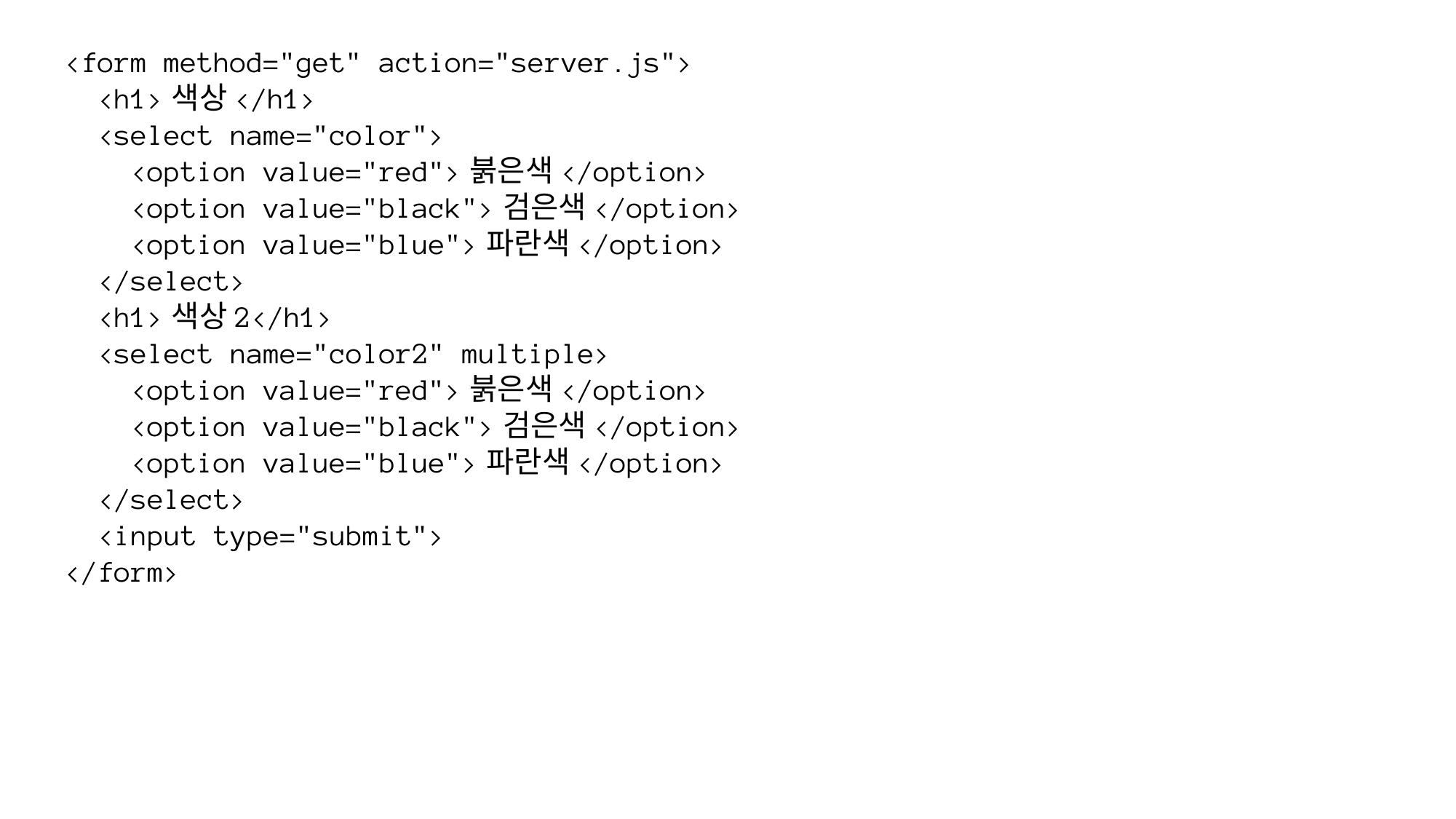

<form method="get" action="server.js">
  <h1>색상</h1>
  <select name="color">
    <option value="red">붉은색</option>
    <option value="black">검은색</option>
    <option value="blue">파란색</option>
  </select>
  <h1>색상2</h1>
  <select name="color2" multiple>
    <option value="red">붉은색</option>
    <option value="black">검은색</option>
    <option value="blue">파란색</option>
  </select>
  <input type="submit">
</form>